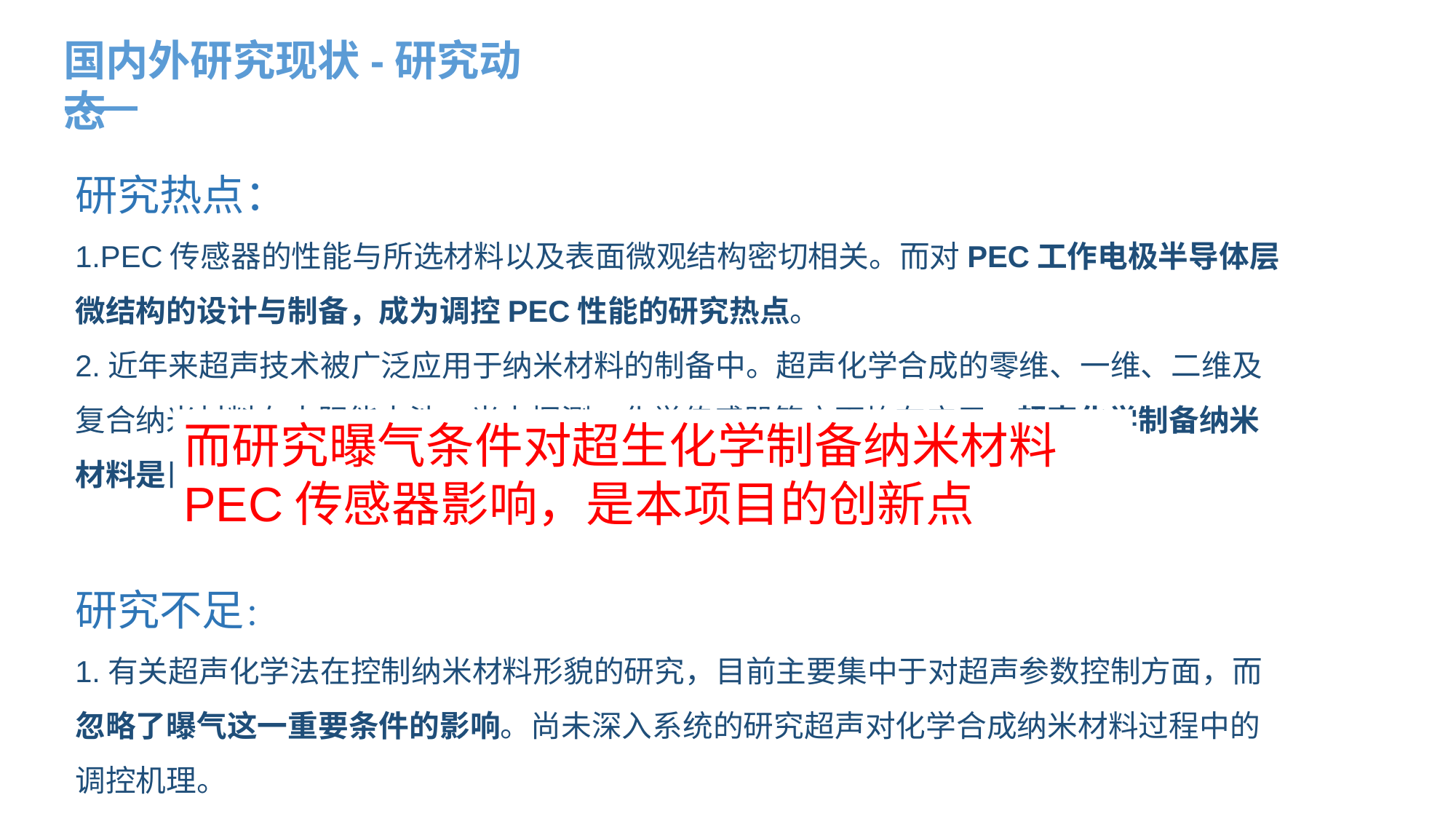

国内外研究现状-研究动态
研究热点：
1.PEC传感器的性能与所选材料以及表面微观结构密切相关。而对PEC工作电极半导体层微结构的设计与制备，成为调控PEC性能的研究热点。
2.近年来超声技术被广泛应用于纳米材料的制备中。超声化学合成的零维、一维、二维及复合纳米材料在太阳能电池，光电探测，化学传感器等方面均有应用。超声化学制备纳米材料是目前的一大研究热点。

研究不足：
1.有关超声化学法在控制纳米材料形貌的研究，目前主要集中于对超声参数控制方面，而忽略了曝气这一重要条件的影响。尚未深入系统的研究超声对化学合成纳米材料过程中的调控机理。

而研究曝气条件对超生化学制备纳米材料PEC传感器影响，是本项目的创新点